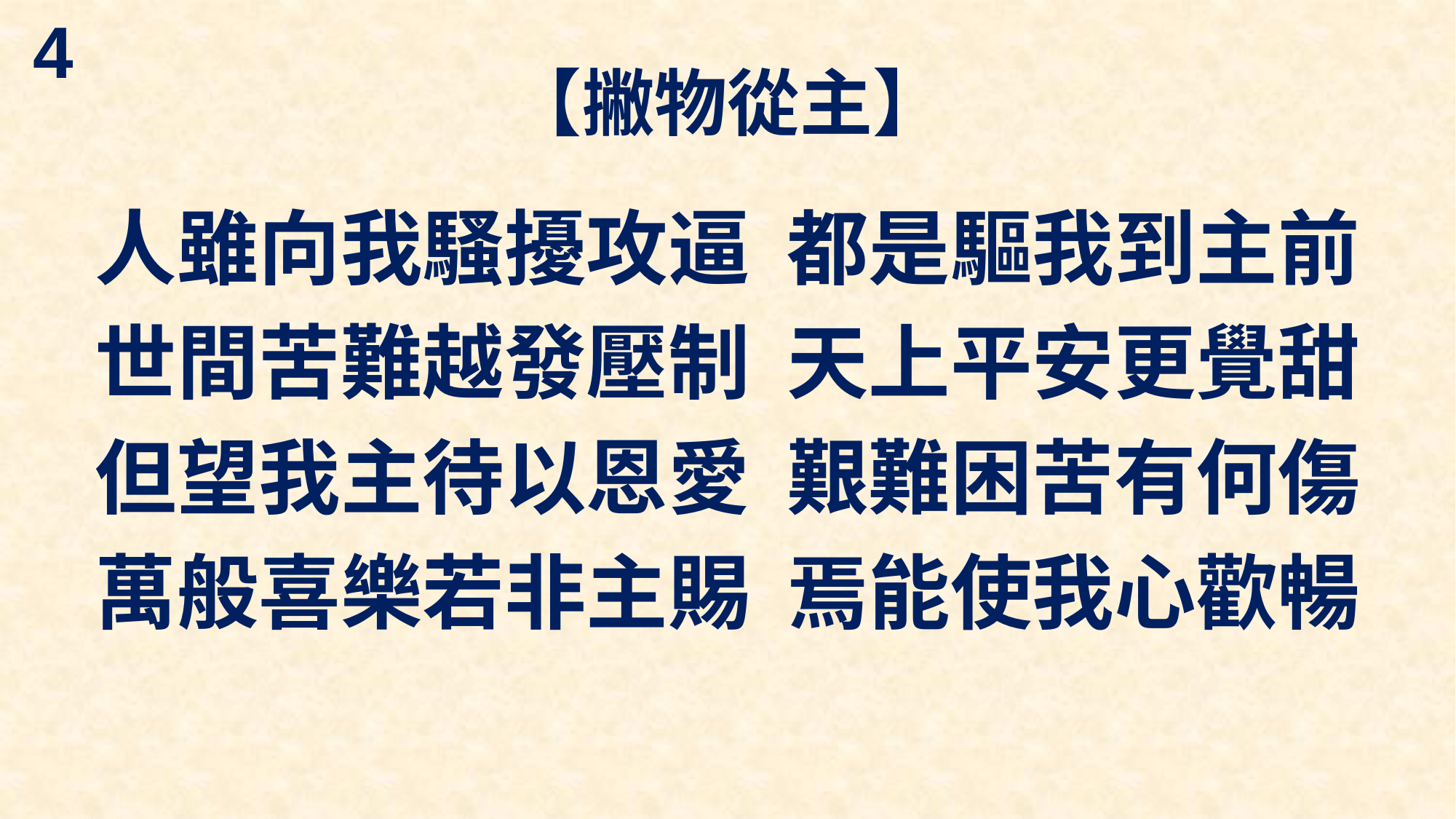

4
# 【撇物從主】
人雖向我騷擾攻逼  都是驅我到主前
世間苦難越發壓制  天上平安更覺甜
但望我主待以恩愛  艱難困苦有何傷
萬般喜樂若非主賜  焉能使我心歡暢